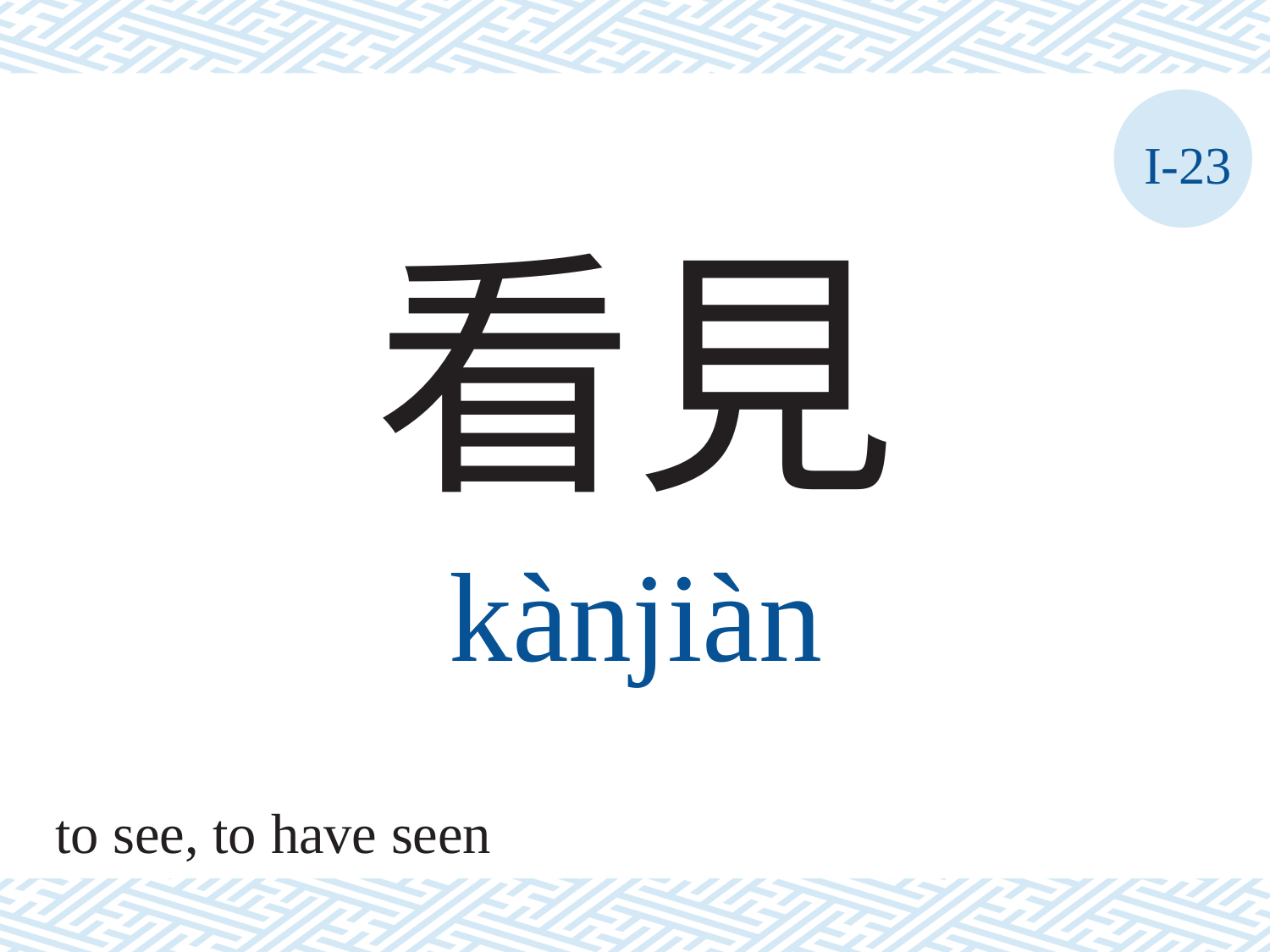

I-23
看見
kànjiàn
to see, to have seen